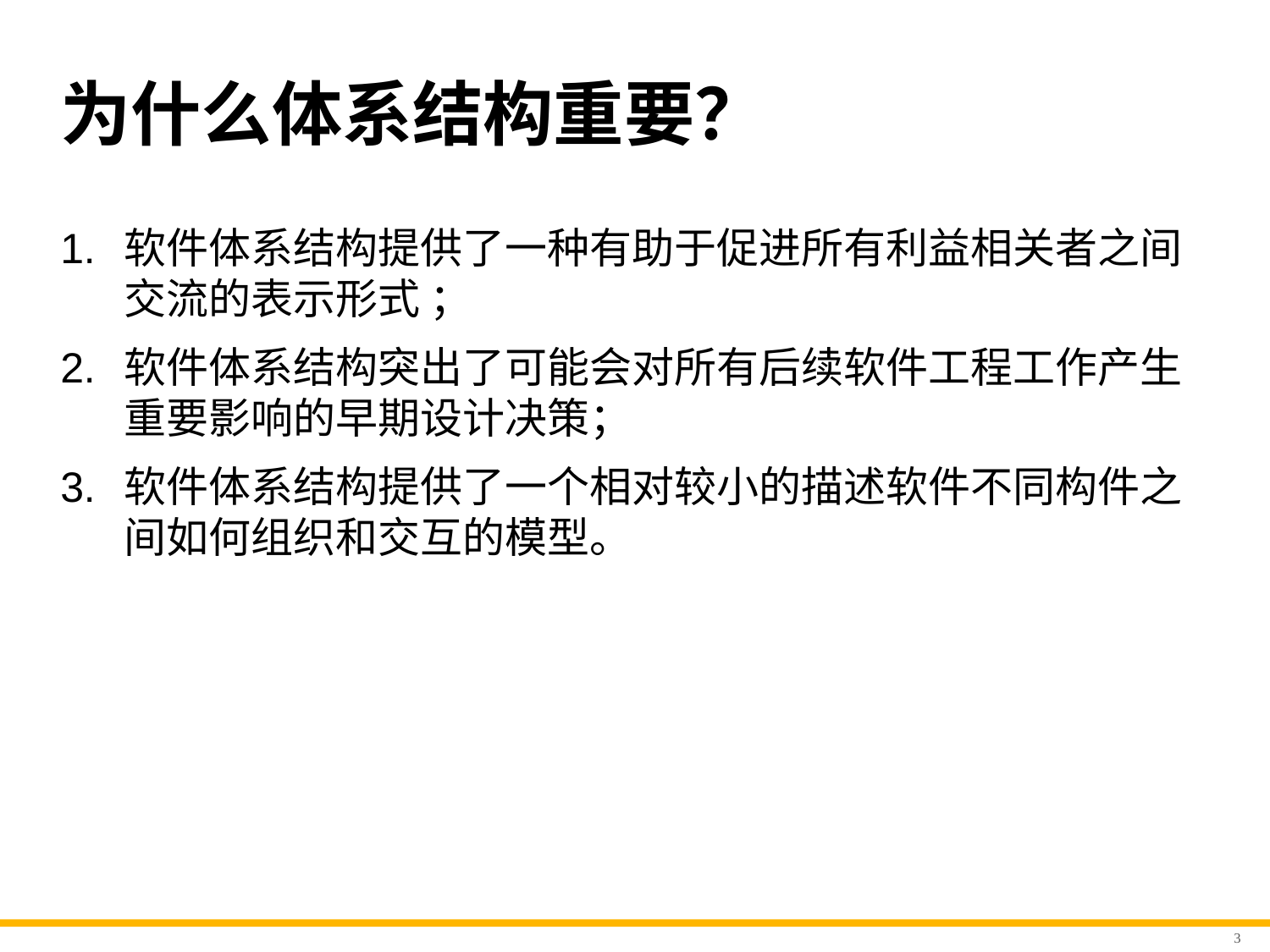

# 为什么体系结构重要？
软件体系结构提供了一种有助于促进所有利益相关者之间交流的表示形式 ；
软件体系结构突出了可能会对所有后续软件工程工作产生重要影响的早期设计决策；
软件体系结构提供了一个相对较小的描述软件不同构件之间如何组织和交互的模型。
3